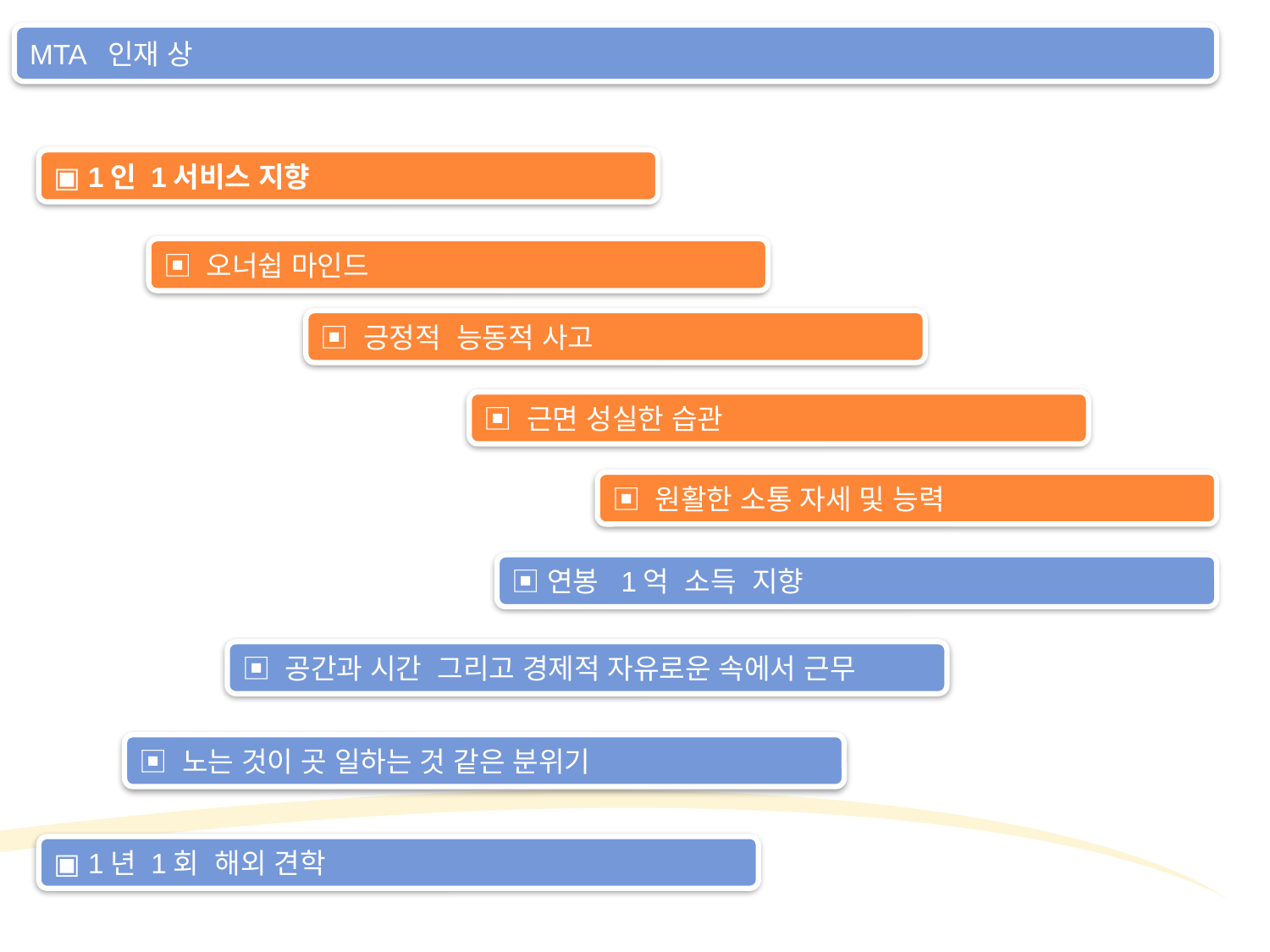

MTA  인재 상
▣ 1인 1서비스 지향
▣ 오너쉽 마인드
▣ 긍정적  능동적 사고
▣ 근면 성실한 습관
▣ 원활한 소통 자세 및 능력
▣연봉  1억  소득  지향
▣ 공간과 시간  그리고 경제적 자유로운 속에서 근무
▣ 노는 것이 곳 일하는 것 같은 분위기
▣ 1년 1회  해외 견학